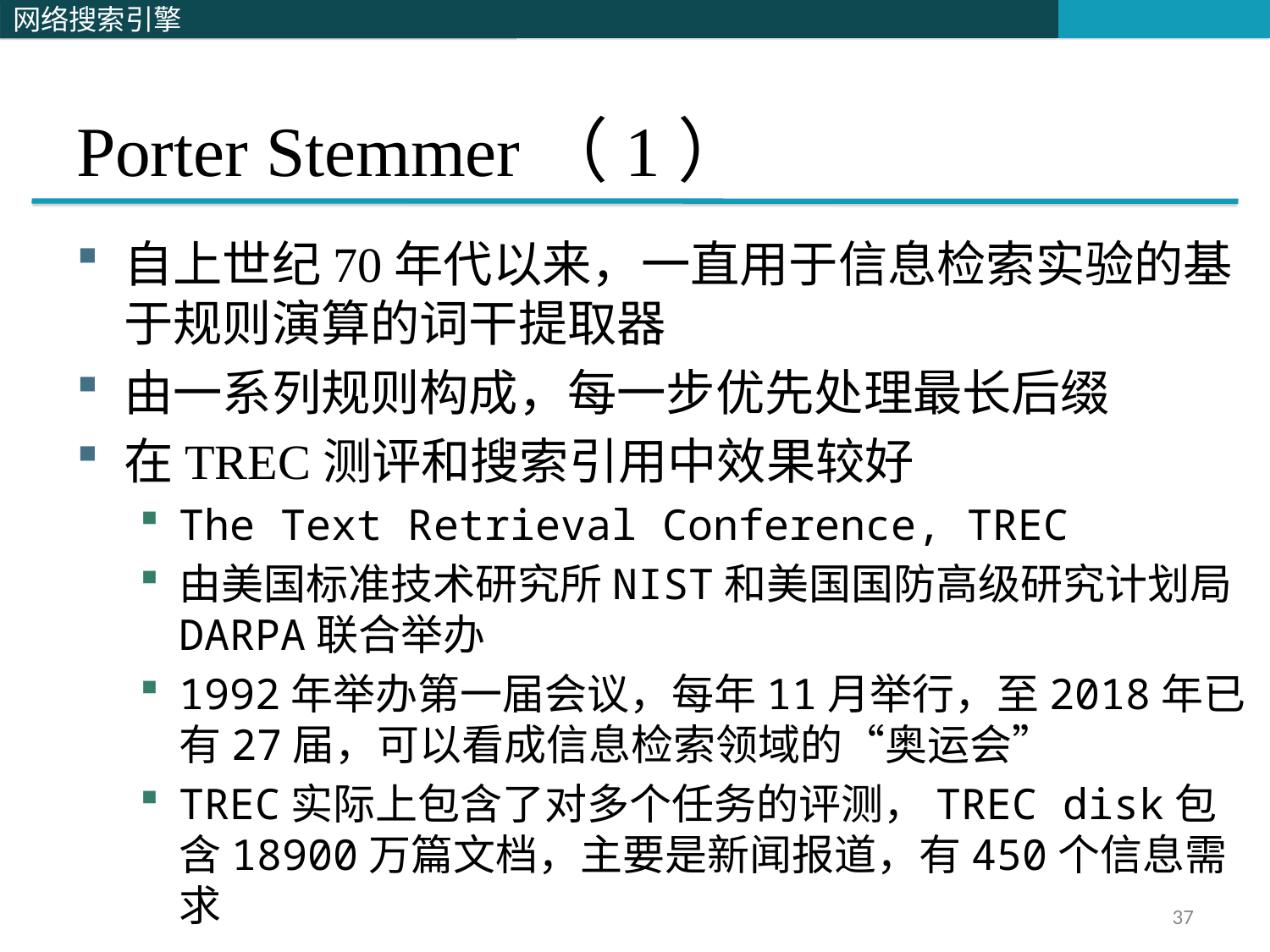

# Porter Stemmer（1）
自上世纪70年代以来，一直用于信息检索实验的基于规则演算的词干提取器
由一系列规则构成，每一步优先处理最长后缀
在TREC测评和搜索引用中效果较好
The Text Retrieval Conference, TREC
由美国标准技术研究所NIST和美国国防高级研究计划局DARPA联合举办
1992年举办第一届会议，每年11月举行，至2018年已有27届，可以看成信息检索领域的“奥运会”
TREC实际上包含了对多个任务的评测，TREC disk包含18900万篇文档，主要是新闻报道，有450个信息需求

37